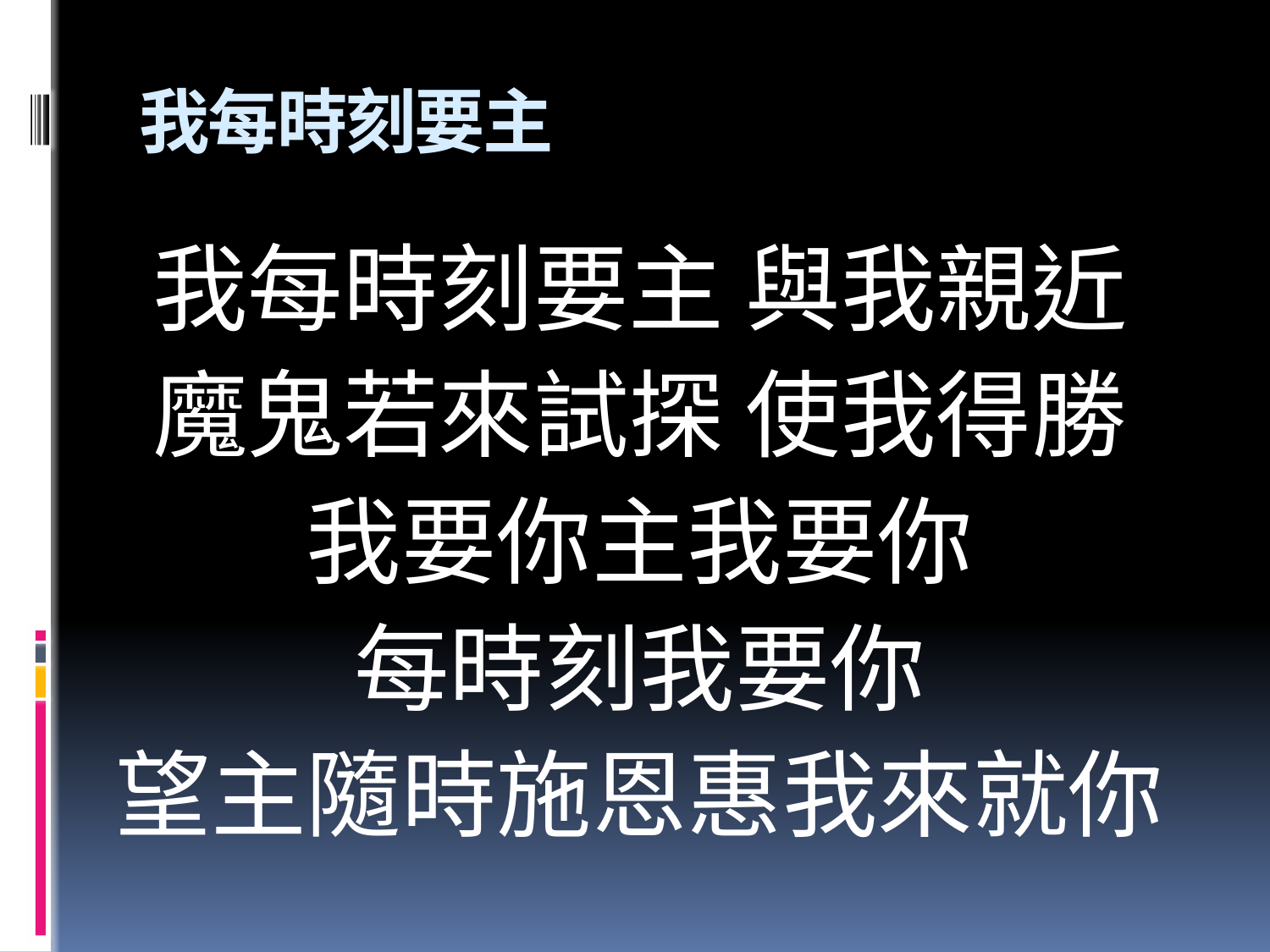

# 我每時刻要主
我每時刻要主 與我親近
魔鬼若來試探 使我得勝
我要你主我要你
每時刻我要你
望主隨時施恩惠我來就你